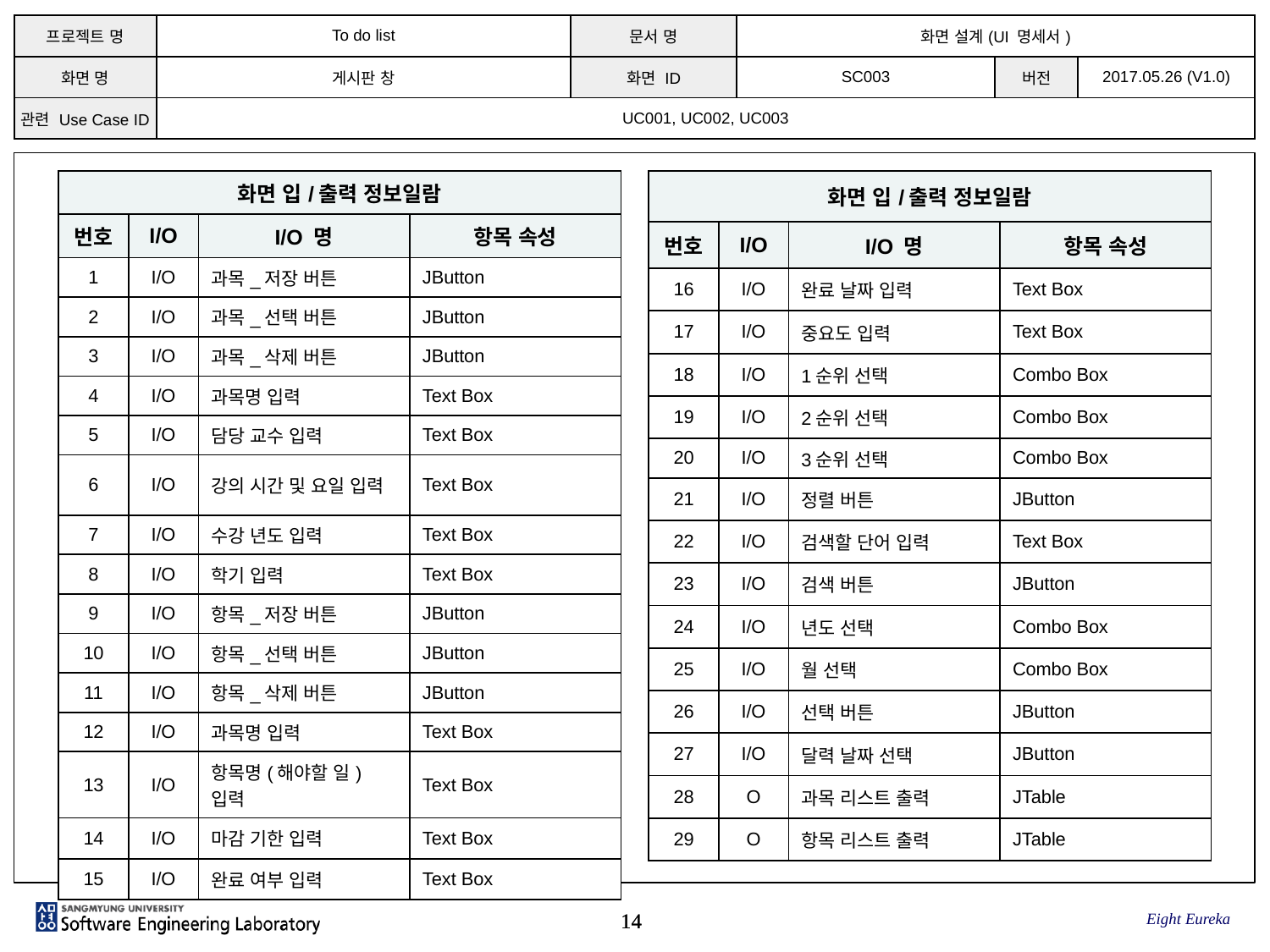

| 프로젝트 명 | To do list | 문서 명 | 화면 설계(UI 명세서) |  |  |
| --- | --- | --- | --- | --- | --- |
| 화면 명 | 게시판 창 | 화면 ID | SC003 | 버전 | 2017.05.26 (V1.0) |
| 관련 Use Case ID | UC001, UC002, UC003 |  |  |  |  |
| 화면 입/출력 정보일람 |  |  |  |
| --- | --- | --- | --- |
| 번호 | I/O | I/O 명 | 항목 속성 |
| 16 | I/O | 완료 날짜 입력 | Text Box |
| 17 | I/O | 중요도 입력 | Text Box |
| 18 | I/O | 1순위 선택 | Combo Box |
| 19 | I/O | 2순위 선택 | Combo Box |
| 20 | I/O | 3순위 선택 | Combo Box |
| 21 | I/O | 정렬 버튼 | JButton |
| 22 | I/O | 검색할 단어 입력 | Text Box |
| 23 | I/O | 검색 버튼 | JButton |
| 24 | I/O | 년도 선택 | Combo Box |
| 25 | I/O | 월 선택 | Combo Box |
| 26 | I/O | 선택 버튼 | JButton |
| 27 | I/O | 달력 날짜 선택 | JButton |
| 28 | O | 과목 리스트 출력 | JTable |
| 29 | O | 항목 리스트 출력 | JTable |
| 화면 입/출력 정보일람 |  |  |  |
| --- | --- | --- | --- |
| 번호 | I/O | I/O 명 | 항목 속성 |
| 1 | I/O | 과목\_저장 버튼 | JButton |
| 2 | I/O | 과목\_선택 버튼 | JButton |
| 3 | I/O | 과목\_삭제 버튼 | JButton |
| 4 | I/O | 과목명 입력 | Text Box |
| 5 | I/O | 담당 교수 입력 | Text Box |
| 6 | I/O | 강의 시간 및 요일 입력 | Text Box |
| 7 | I/O | 수강 년도 입력 | Text Box |
| 8 | I/O | 학기 입력 | Text Box |
| 9 | I/O | 항목\_저장 버튼 | JButton |
| 10 | I/O | 항목\_선택 버튼 | JButton |
| 11 | I/O | 항목\_삭제 버튼 | JButton |
| 12 | I/O | 과목명 입력 | Text Box |
| 13 | I/O | 항목명(해야할 일) 입력 | Text Box |
| 14 | I/O | 마감 기한 입력 | Text Box |
| 15 | I/O | 완료 여부 입력 | Text Box |
Eight Eureka